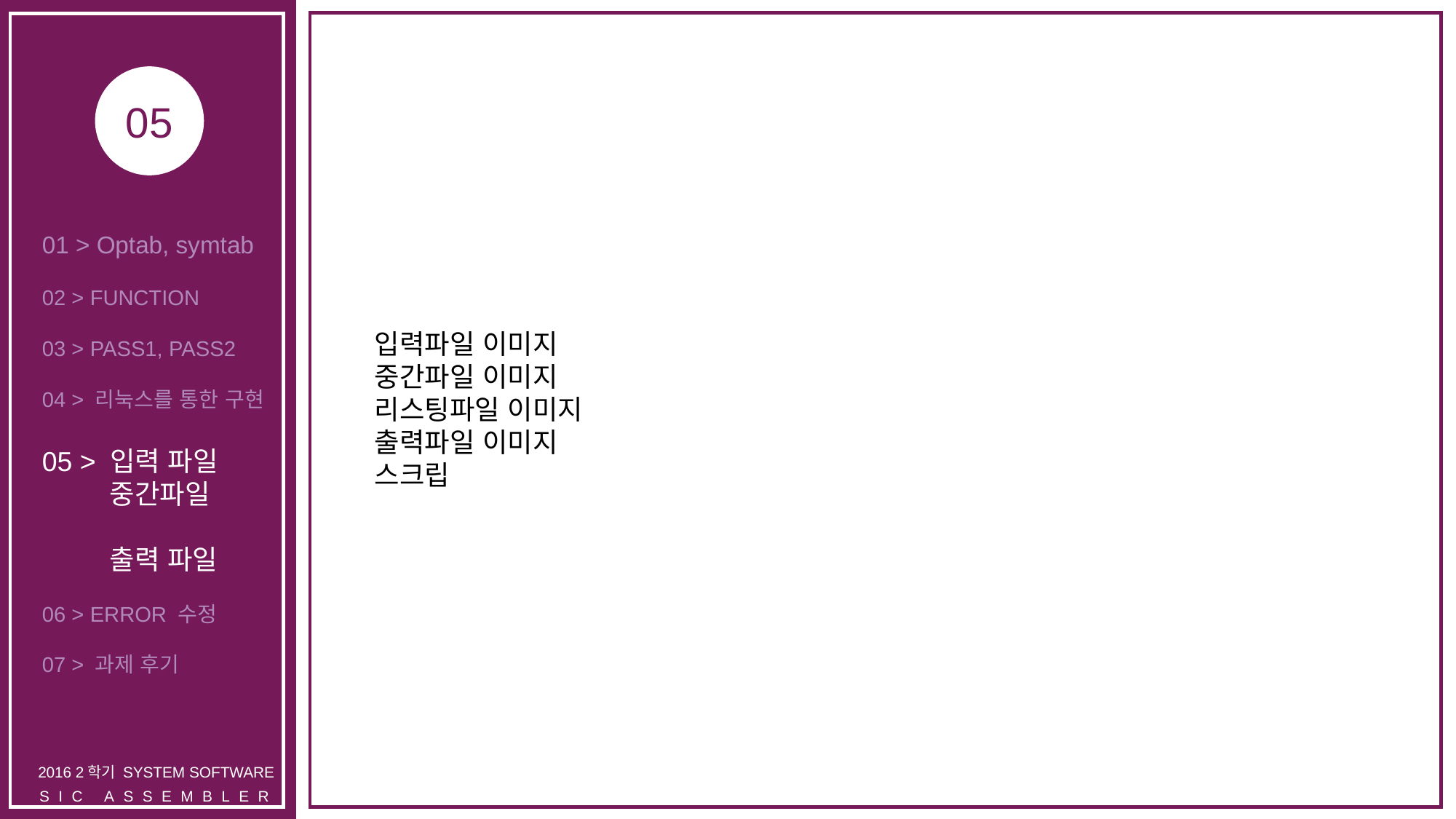

05
01 > Optab, symtab
02 > FUNCTION
03 > PASS1, PASS2
04 > 리눅스를 통한 구현
05 > 입력 파일
        중간파일
        출력 파일
06 > ERROR 수정
07 > 과제 후기
입력파일 이미지
중간파일 이미지
리스팅파일 이미지
출력파일 이미지
스크립
2016 2학기 SYSTEM SOFTWARE
SIC ASSEMBLER